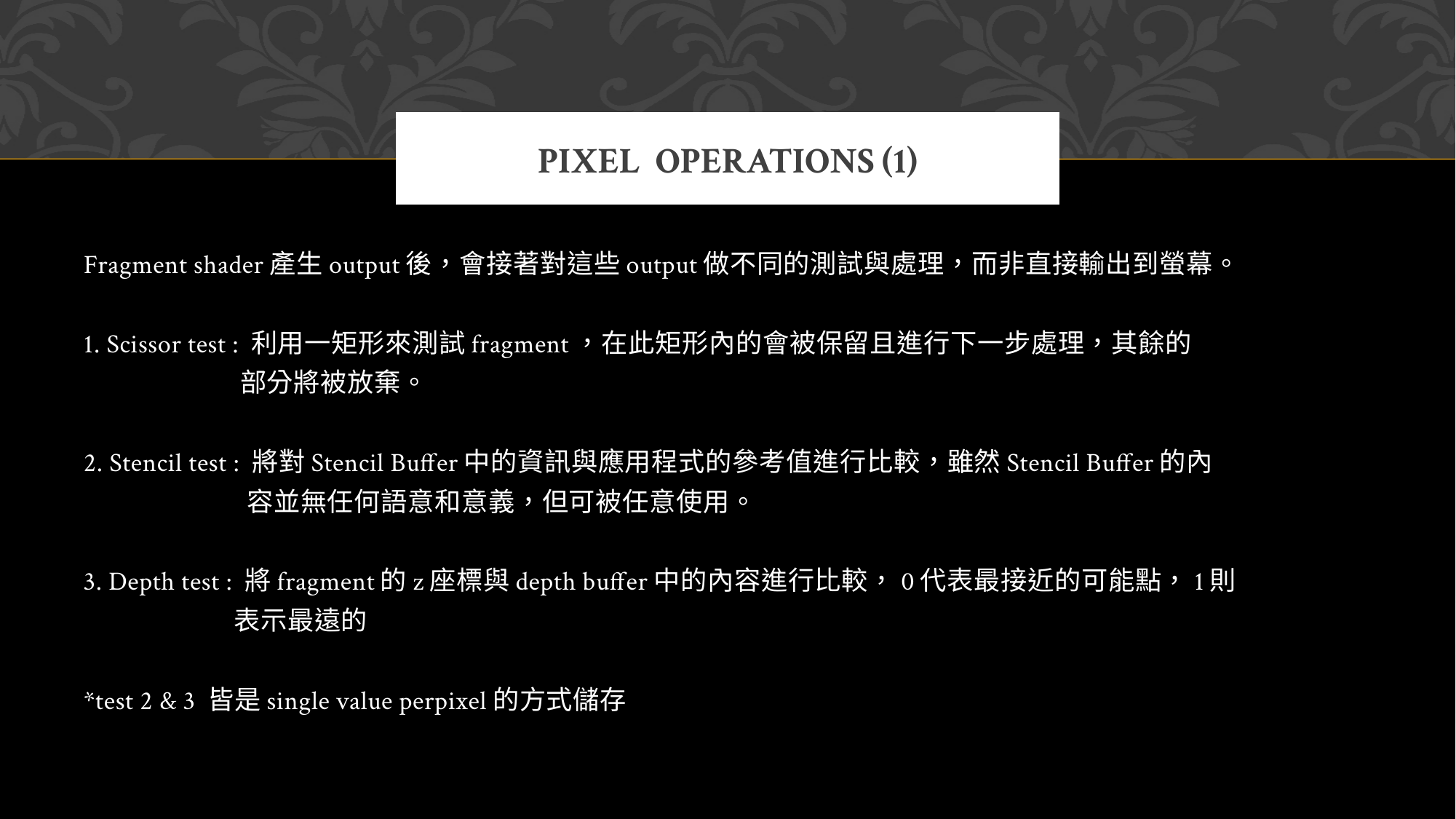

# Pixel  operations (1)
Fragment shader產生output後，會接著對這些output做不同的測試與處理，而非直接輸出到螢幕。

1. Scissor test : 利用一矩形來測試fragment，在此矩形內的會被保留且進行下一步處理，其餘的
                        部分將被放棄。

2. Stencil test : 將對Stencil Buffer中的資訊與應用程式的參考值進行比較，雖然Stencil Buffer的內
	          容並無任何語意和意義，但可被任意使用。

3. Depth test : 將fragment的z座標與depth buffer中的內容進行比較，0代表最接近的可能點，1則
                       表示最遠的

*test 2 & 3 皆是single value perpixel的方式儲存